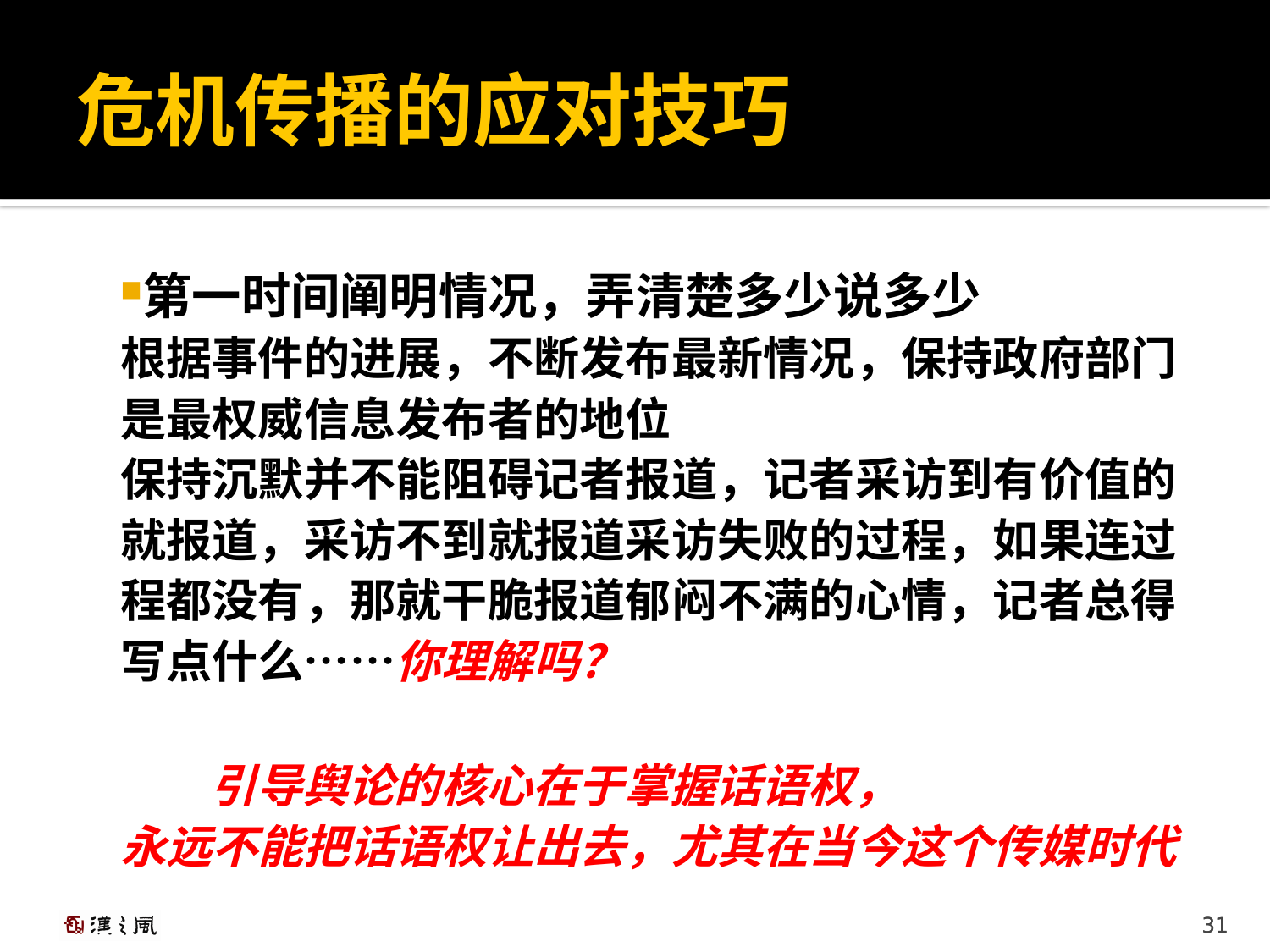

危机传播的应对技巧
第一时间阐明情况，弄清楚多少说多少
根据事件的进展，不断发布最新情况，保持政府部门
是最权威信息发布者的地位
保持沉默并不能阻碍记者报道，记者采访到有价值的
就报道，采访不到就报道采访失败的过程，如果连过
程都没有，那就干脆报道郁闷不满的心情，记者总得
写点什么……你理解吗？

       引导舆论的核心在于掌握话语权，
永远不能把话语权让出去，尤其在当今这个传媒时代

31
31